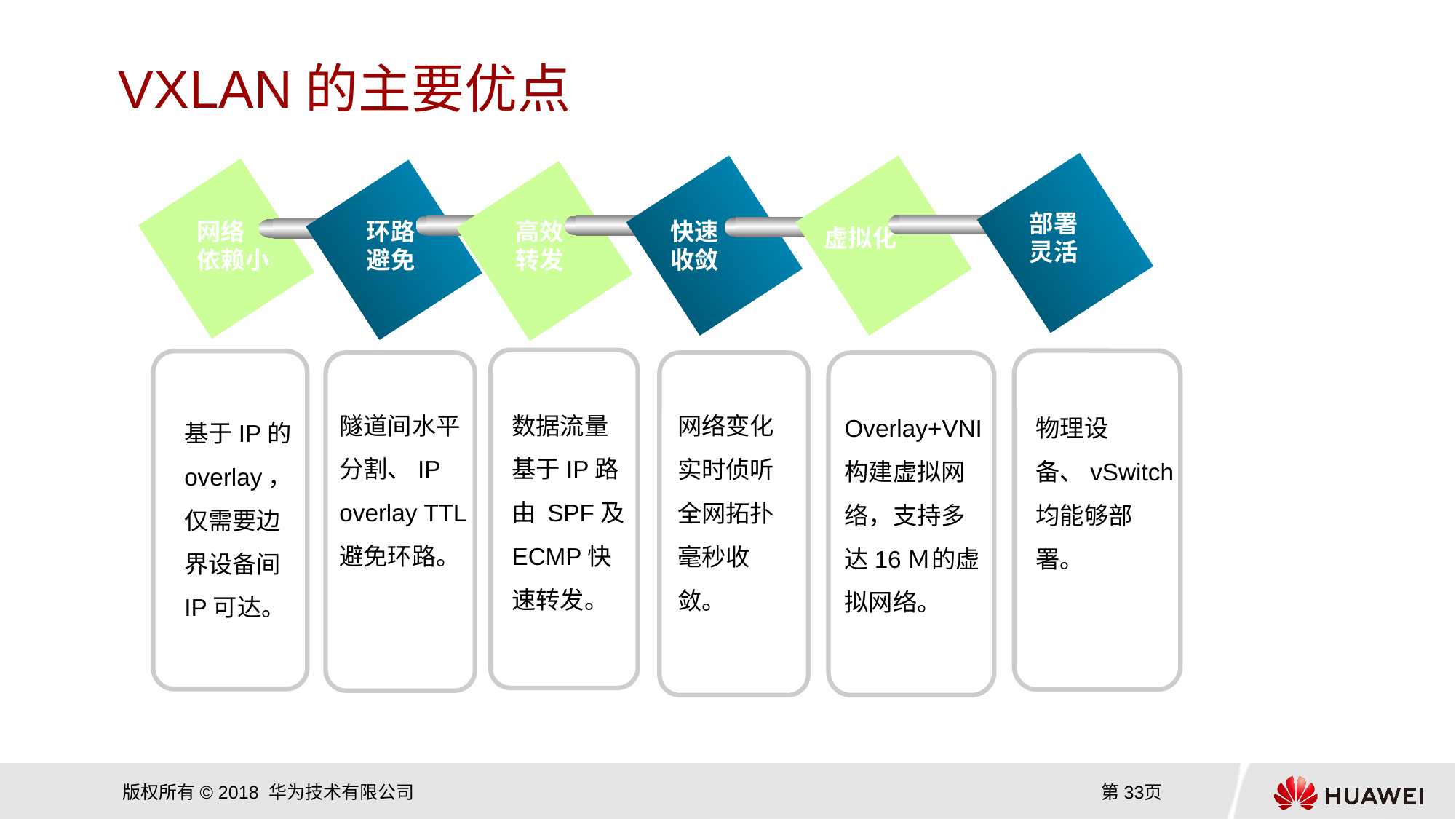

# VXLAN的主要优点

部署
灵活
网络
依赖小
环路
避免
高效
转发
快速
收敛

虚拟化

隧道间水平分割、IP overlay TTL避免环路。
数据流量基于IP路由 SPF及ECMP快速转发。
网络变化实时侦听全网拓扑毫秒收敛。
Overlay+VNI构建虚拟网络，支持多达16Ｍ的虚拟网络。
物理设备、vSwitch均能够部署。
基于IP的overlay，仅需要边界设备间IP可达。